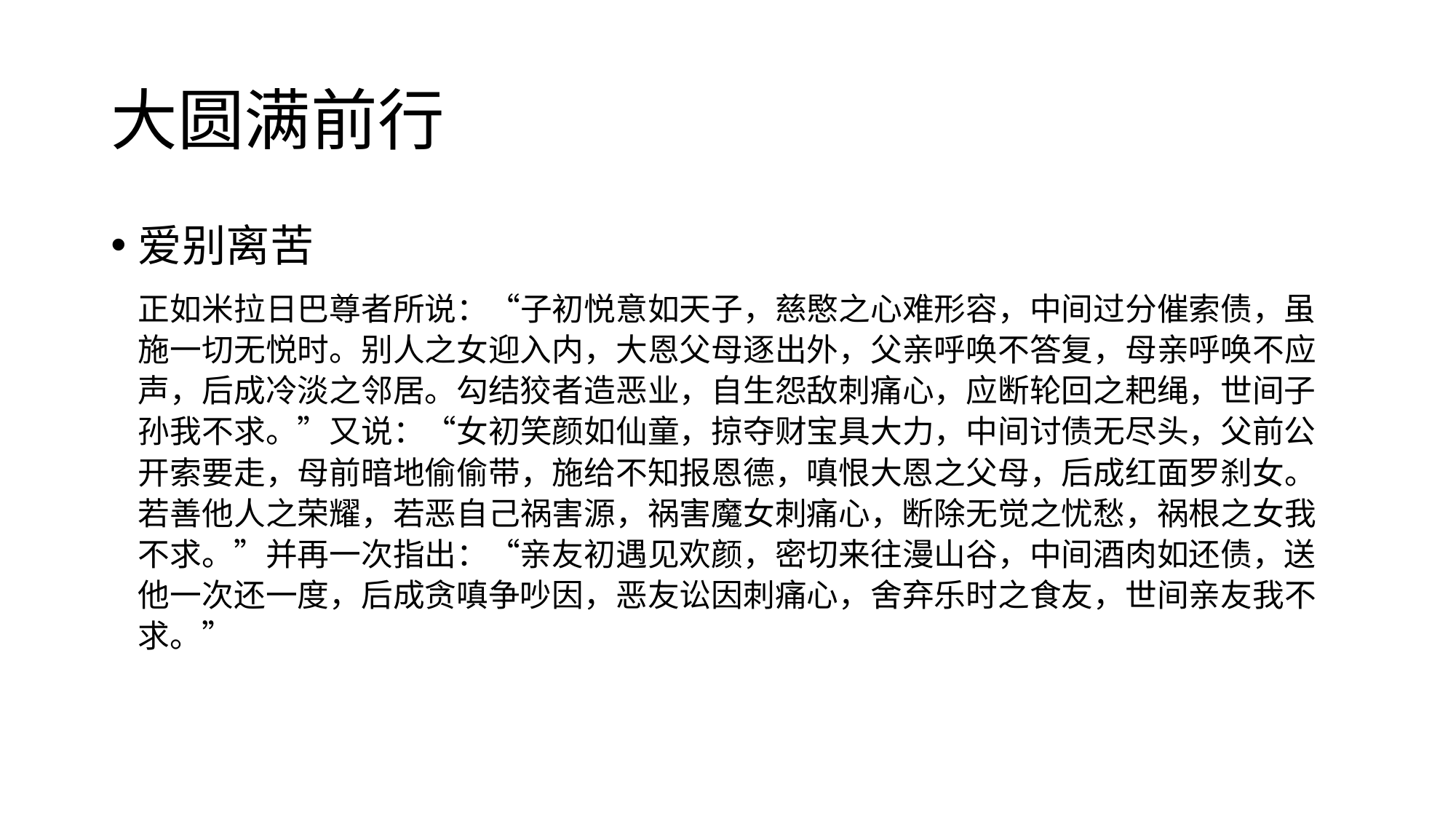

# 大圆满前行
爱别离苦
正如米拉日巴尊者所说：“子初悦意如天子，慈愍之心难形容，中间过分催索债，虽施一切无悦时。别人之女迎入内，大恩父母逐出外，父亲呼唤不答复，母亲呼唤不应声，后成冷淡之邻居。勾结狡者造恶业，自生怨敌刺痛心，应断轮回之耙绳，世间子孙我不求。”又说：“女初笑颜如仙童，掠夺财宝具大力，中间讨债无尽头，父前公开索要走，母前暗地偷偷带，施给不知报恩德，嗔恨大恩之父母，后成红面罗刹女。若善他人之荣耀，若恶自己祸害源，祸害魔女刺痛心，断除无觉之忧愁，祸根之女我不求。”并再一次指出：“亲友初遇见欢颜，密切来往漫山谷，中间酒肉如还债，送他一次还一度，后成贪嗔争吵因，恶友讼因刺痛心，舍弃乐时之食友，世间亲友我不求。”